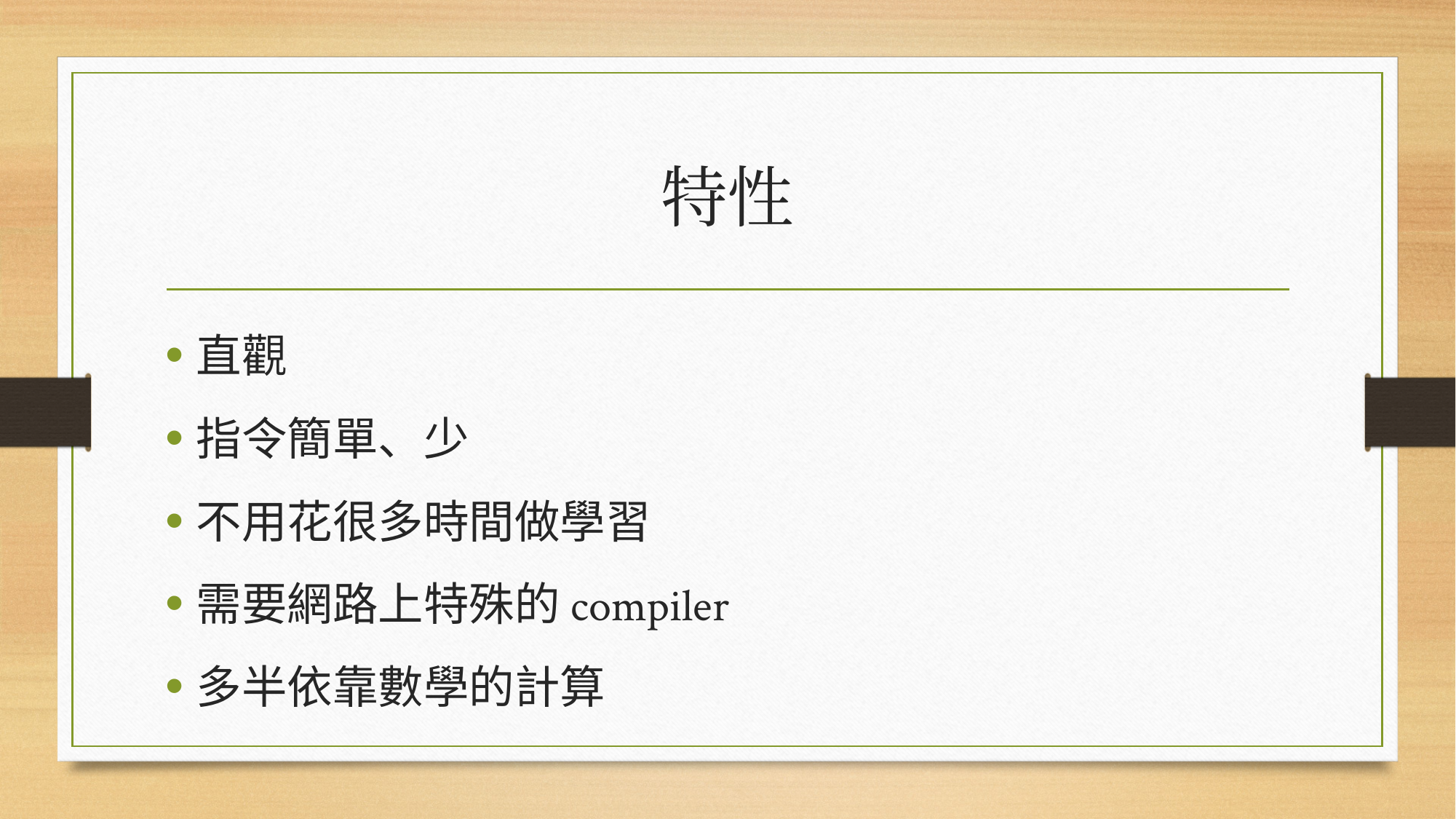

# 特性
•直觀
•指令簡單、少
•不用花很多時間做學習
•需要網路上特殊的compiler
•多半依靠數學的計算